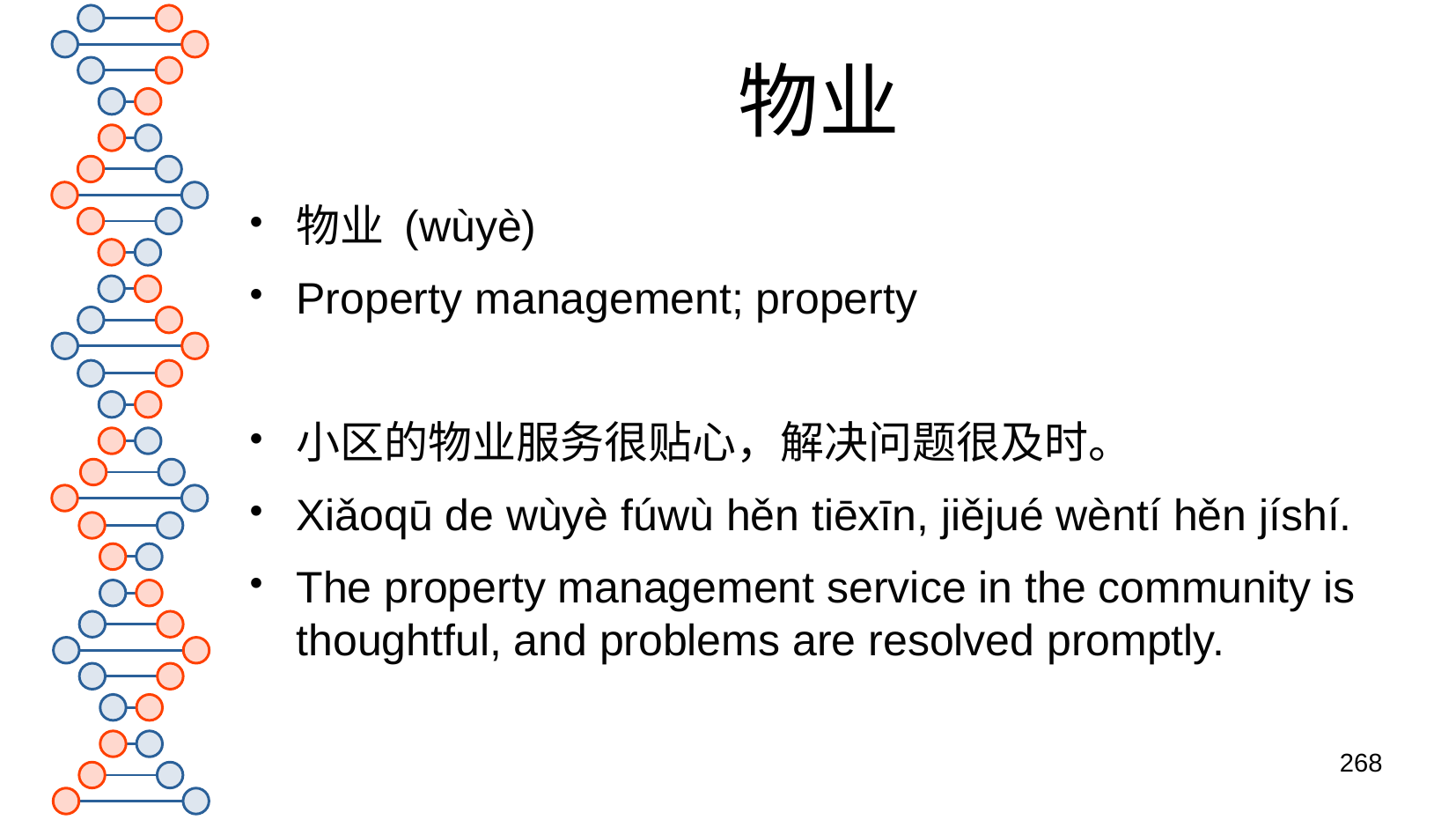

# 物业
物业 (wùyè)
Property management; property

小区的物业服务很贴心，解决问题很及时。
Xiǎoqū de wùyè fúwù hěn tiēxīn, jiějué wèntí hěn jíshí.
The property management service in the community is thoughtful, and problems are resolved promptly.

268